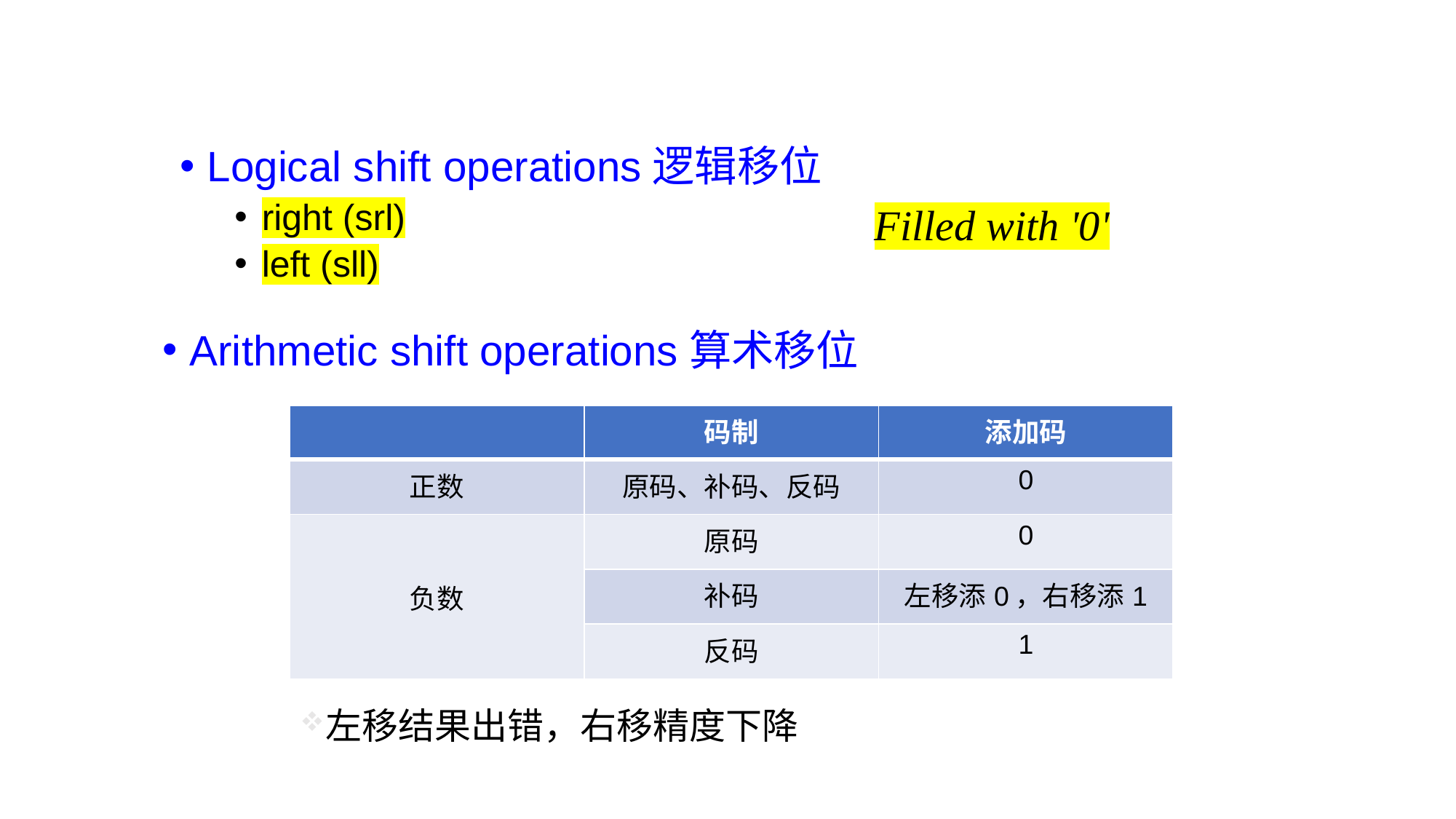

Logical shift operations逻辑移位
right (srl)
left (sll)

Filled with '0'
Arithmetic shift operations算术移位
|  | 码制 | 添加码 |
| --- | --- | --- |
| 正数 | 原码、补码、反码 | 0 |
| 负数 | 原码 | 0 |
|  | 补码 | 左移添0，右移添1 |
|  | 反码 | 1 |
左移结果出错，右移精度下降